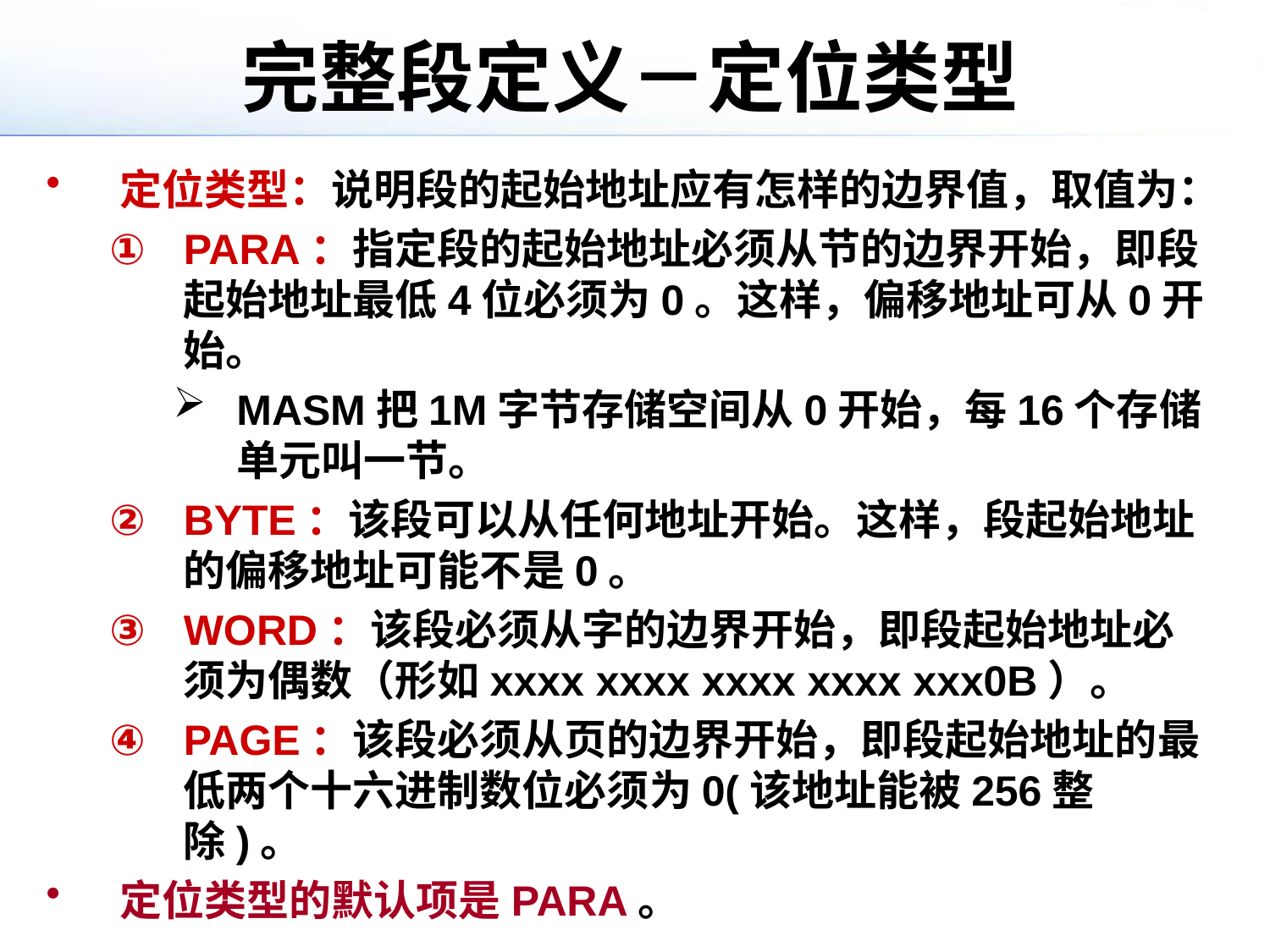

# 完整段定义－定位类型
定位类型：说明段的起始地址应有怎样的边界值，取值为：
PARA：指定段的起始地址必须从节的边界开始，即段起始地址最低4位必须为0。这样，偏移地址可从0开始。
MASM把1M字节存储空间从0开始，每16个存储单元叫一节。
BYTE：该段可以从任何地址开始。这样，段起始地址的偏移地址可能不是0。
WORD：该段必须从字的边界开始，即段起始地址必须为偶数（形如xxxx xxxx xxxx xxxx xxx0B）。
PAGE：该段必须从页的边界开始，即段起始地址的最低两个十六进制数位必须为0(该地址能被256整除)。
定位类型的默认项是PARA。